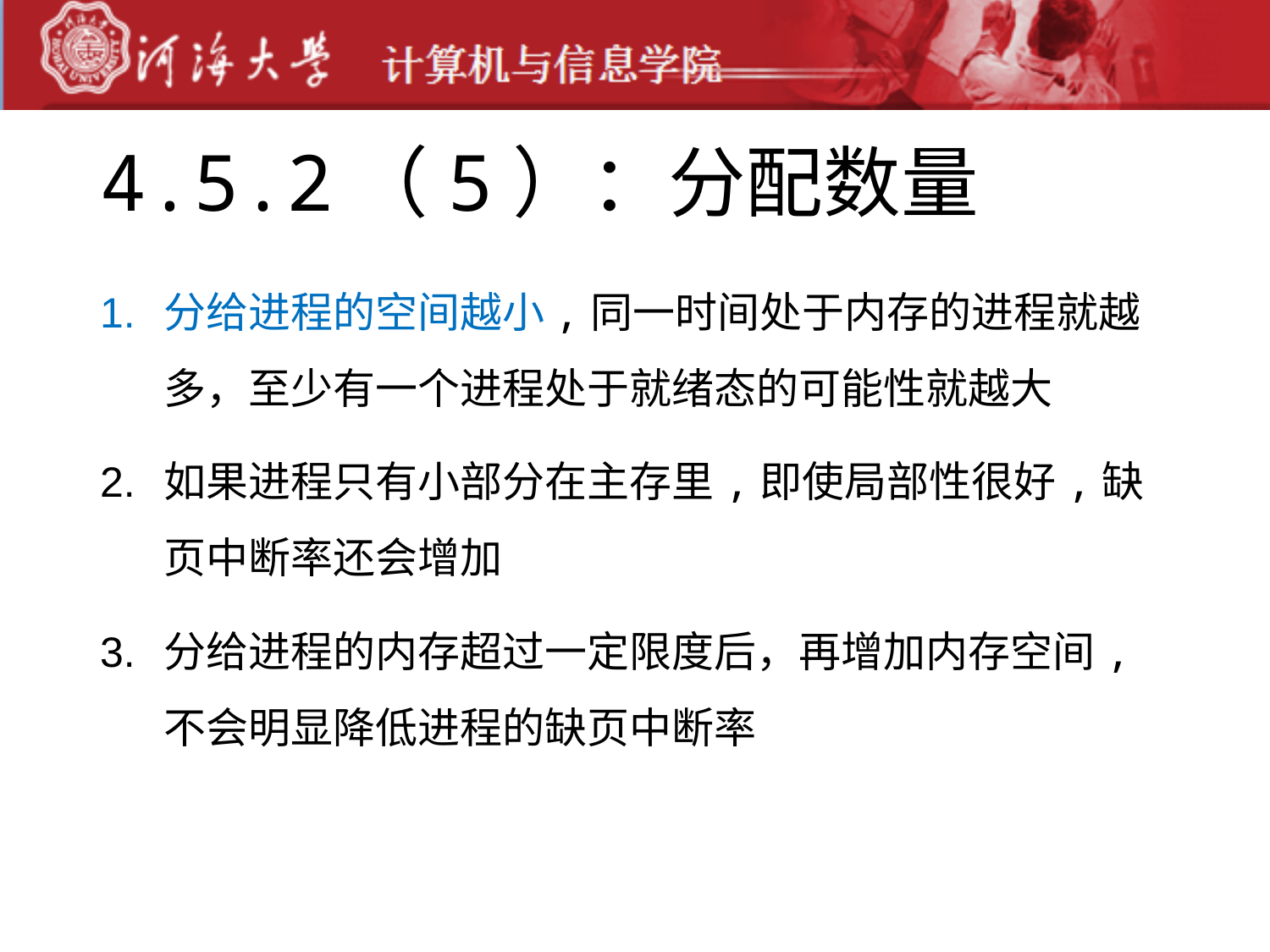

# 4.5.2（5）：分配数量
分给进程的空间越小,同一时间处于内存的进程就越多，至少有一个进程处于就绪态的可能性就越大
如果进程只有小部分在主存里,即使局部性很好,缺页中断率还会增加
分给进程的内存超过一定限度后，再增加内存空间,不会明显降低进程的缺页中断率